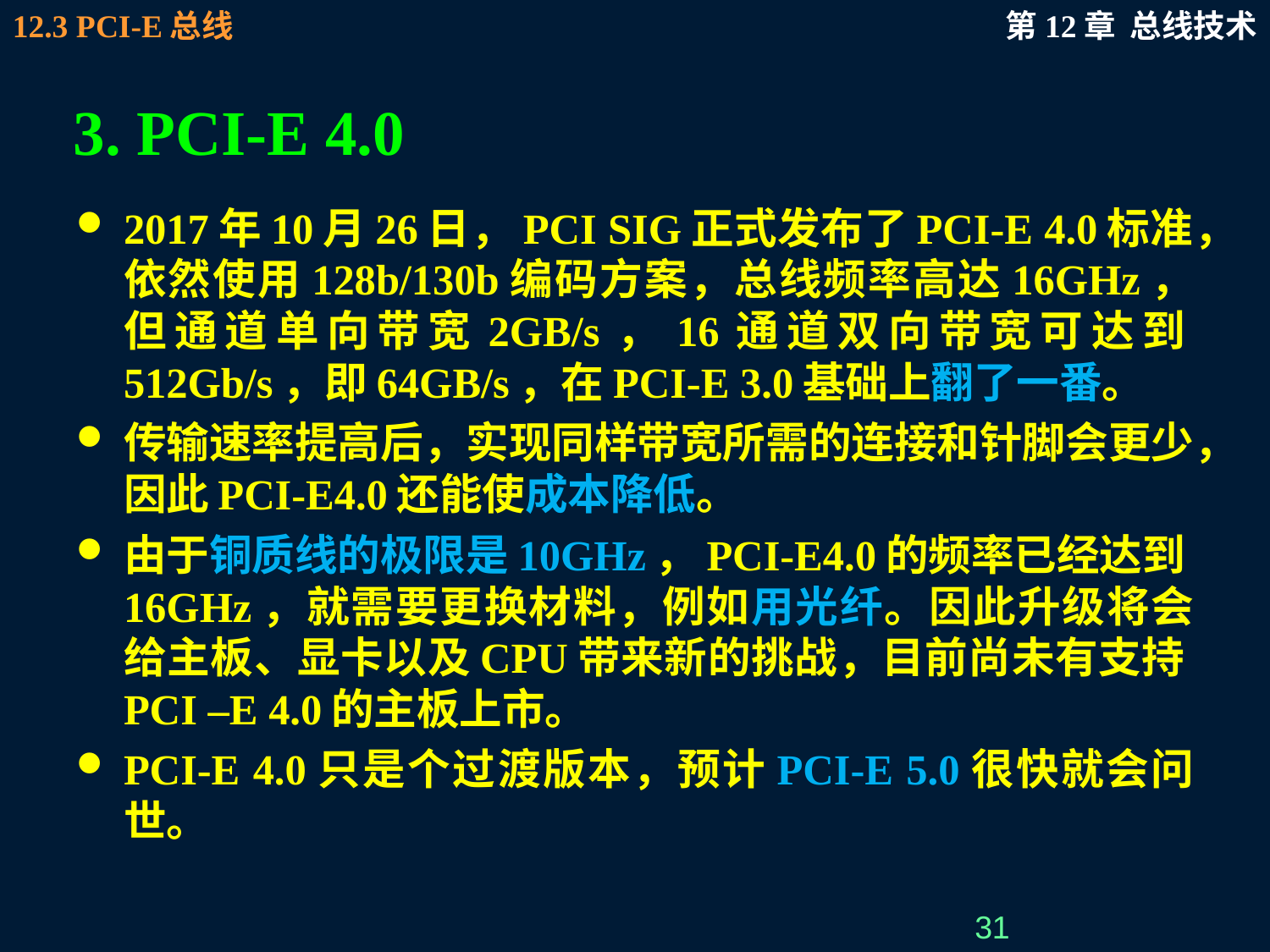

# 3. PCI-E 4.0
2017年10月26日，PCI SIG正式发布了PCI-E 4.0标准，依然使用128b/130b编码方案，总线频率高达16GHz，但通道单向带宽2GB/s，16通道双向带宽可达到512Gb/s，即64GB/s，在PCI-E 3.0基础上翻了一番。
传输速率提高后，实现同样带宽所需的连接和针脚会更少，因此PCI-E4.0还能使成本降低。
由于铜质线的极限是10GHz，PCI-E4.0的频率已经达到16GHz，就需要更换材料，例如用光纤。因此升级将会给主板、显卡以及CPU带来新的挑战，目前尚未有支持PCI –E 4.0的主板上市。
PCI-E 4.0只是个过渡版本，预计PCI-E 5.0很快就会问世。